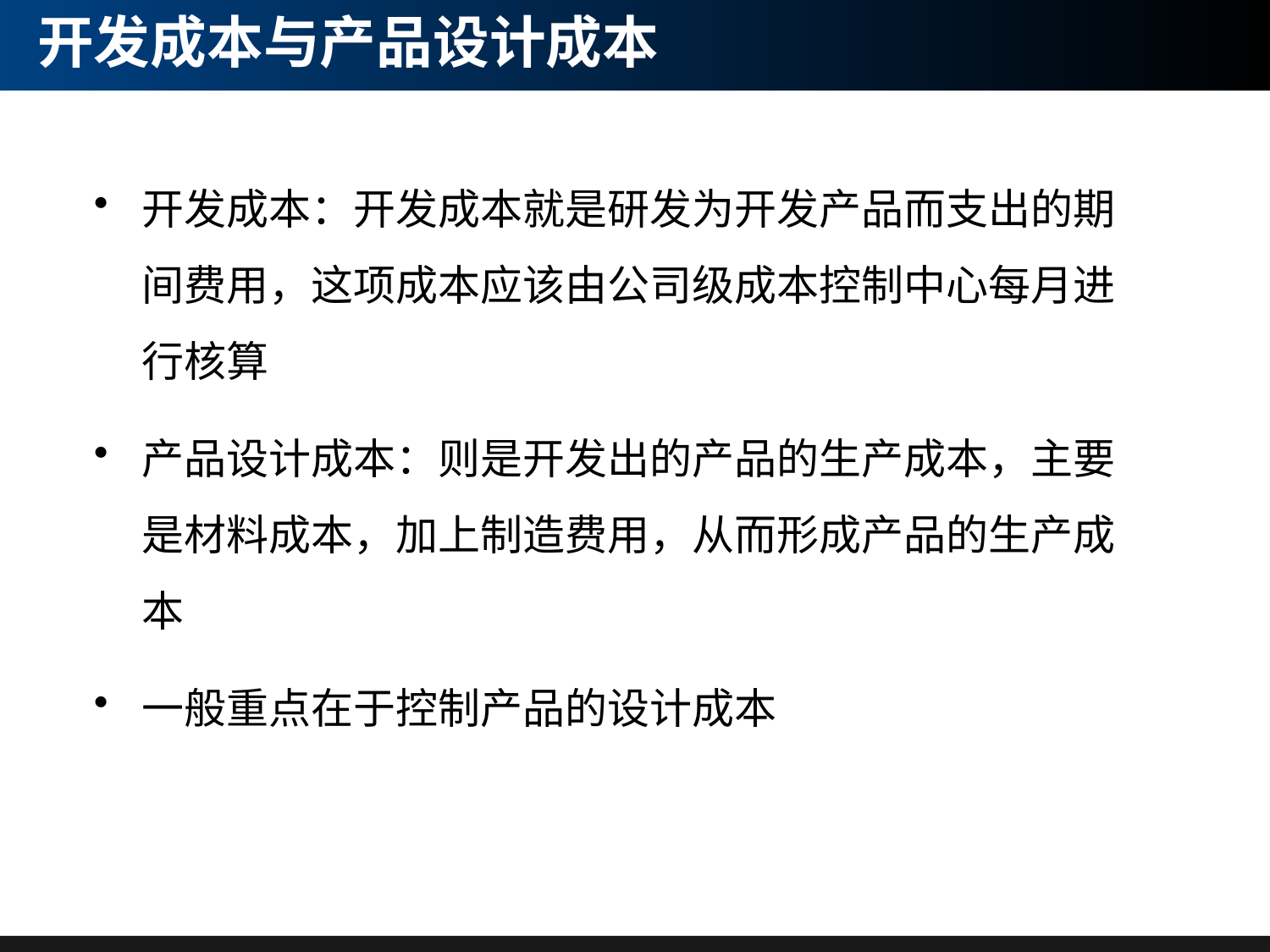

开发成本与产品设计成本
开发成本：开发成本就是研发为开发产品而支出的期间费用，这项成本应该由公司级成本控制中心每月进行核算
产品设计成本：则是开发出的产品的生产成本，主要是材料成本，加上制造费用，从而形成产品的生产成本
一般重点在于控制产品的设计成本